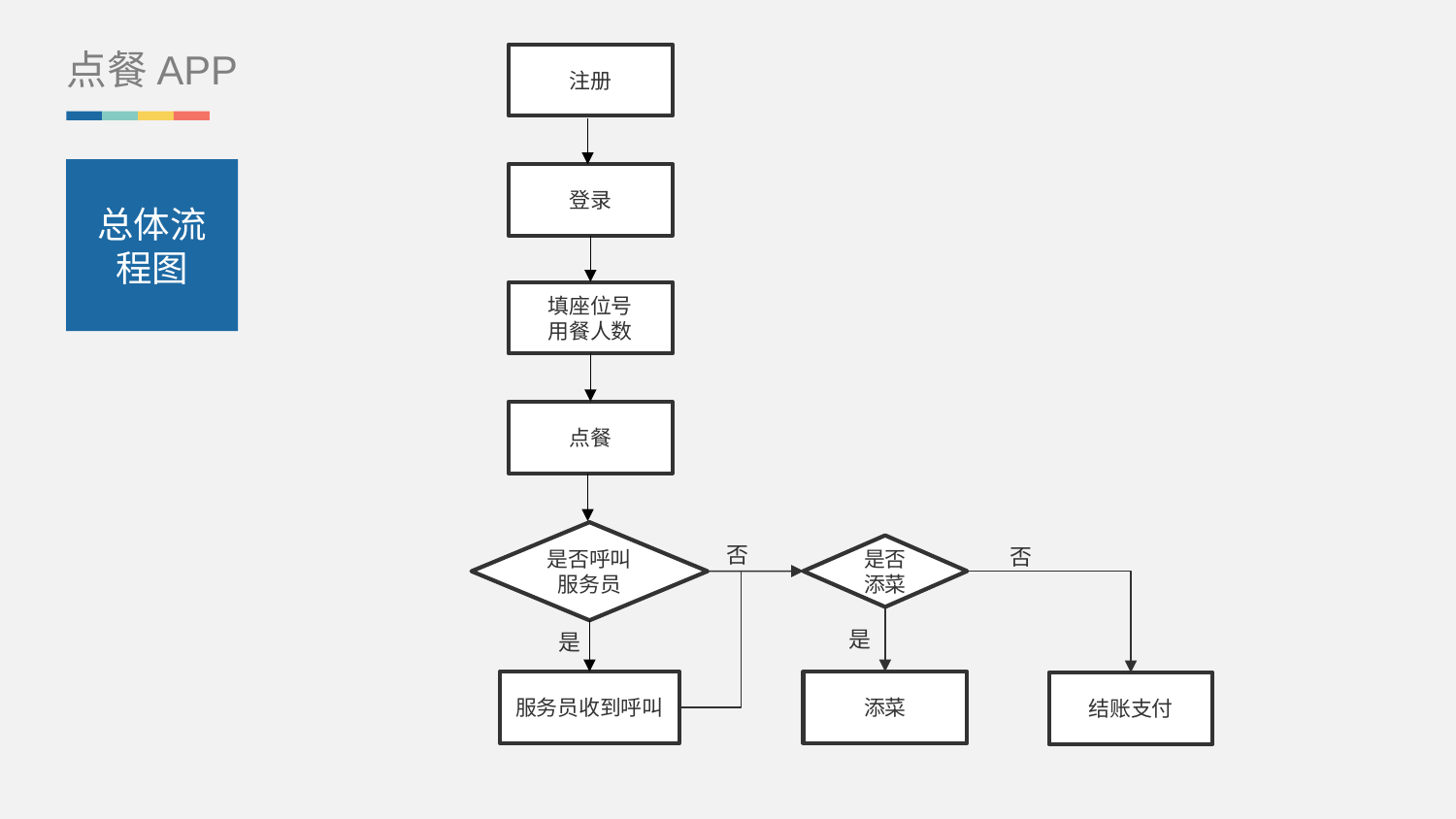

点餐APP
注册

总体流程图
登录
填座位号
用餐人数
点餐
是否呼叫服务员
否
是否添菜
否
是
是
服务员收到呼叫
添菜
结账支付